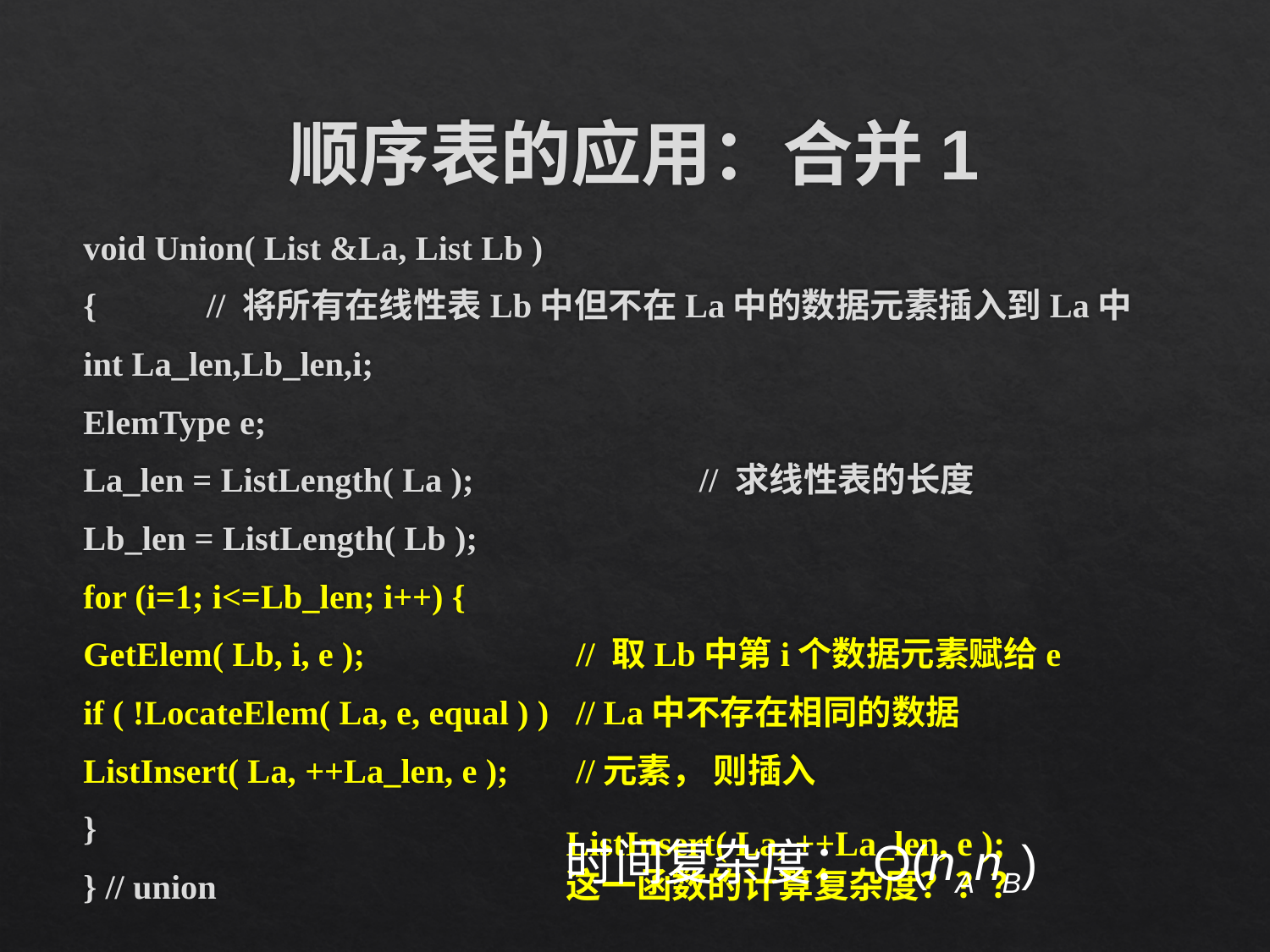

# 顺序表的应用：合并1
void Union( List &La, List Lb )
{	// 将所有在线性表Lb中但不在La中的数据元素插入到La中
	int La_len,Lb_len,i;
	ElemType e;
	La_len = ListLength( La );               	// 求线性表的长度
	Lb_len = ListLength( Lb );
	for (i=1; i<=Lb_len; i++) {
		GetElem( Lb, i, e );                      	// 取Lb中第i个数据元素赋给e
		if ( !LocateElem( La, e, equal ) ) 	// La中不存在相同的数据
		ListInsert( La, ++La_len, e );		//元素， 则插入
	}
} // union
ListInsert( La, ++La_len, e );
这一函数的计算复杂度？？？
时间复杂度：O(nAnB)